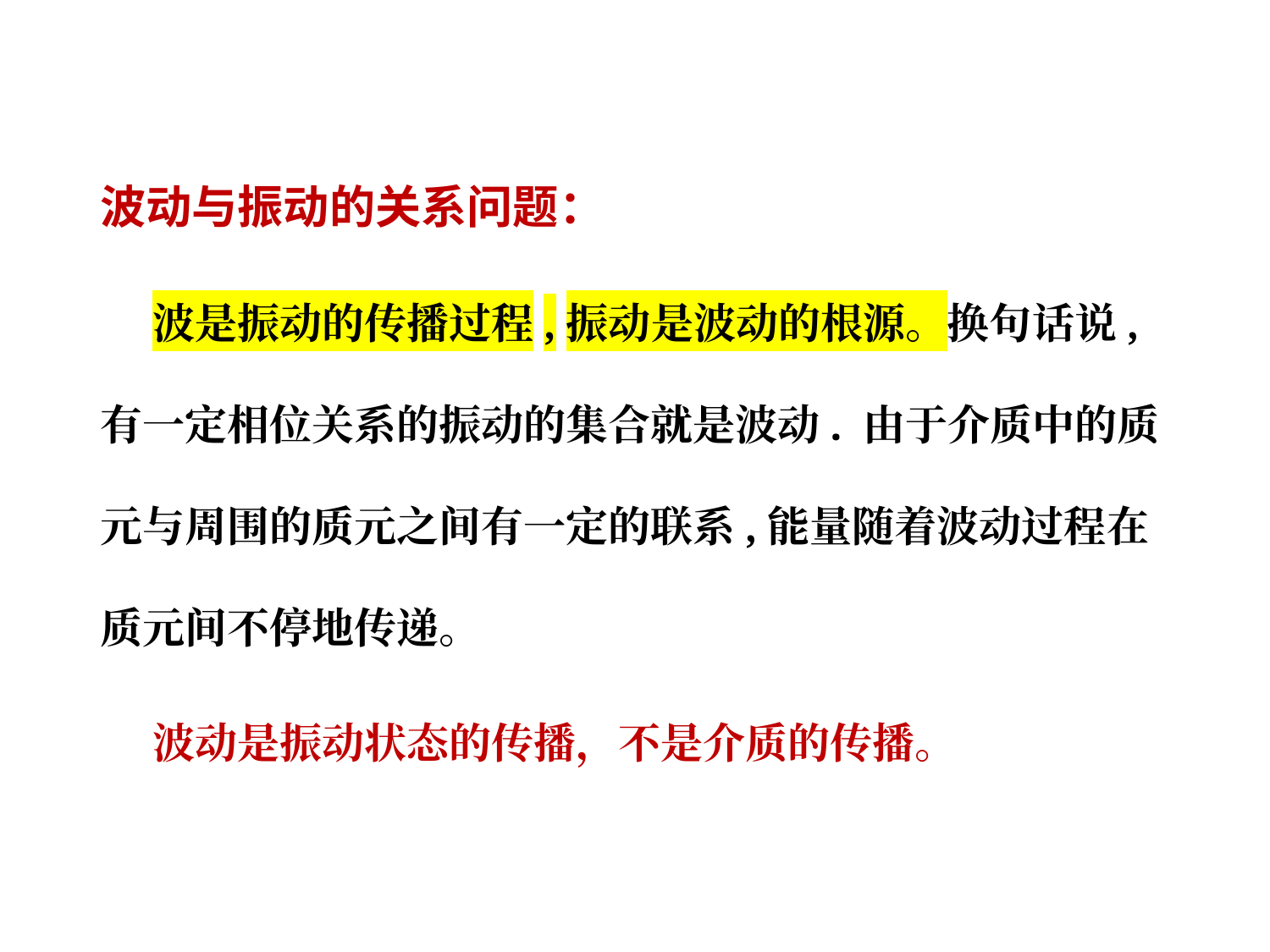

波动与振动的关系问题：
    波是振动的传播过程,振动是波动的根源。换句话说,有一定相位关系的振动的集合就是波动. 由于介质中的质元与周围的质元之间有一定的联系,能量随着波动过程在质元间不停地传递。
    波动是振动状态的传播，不是介质的传播。
5